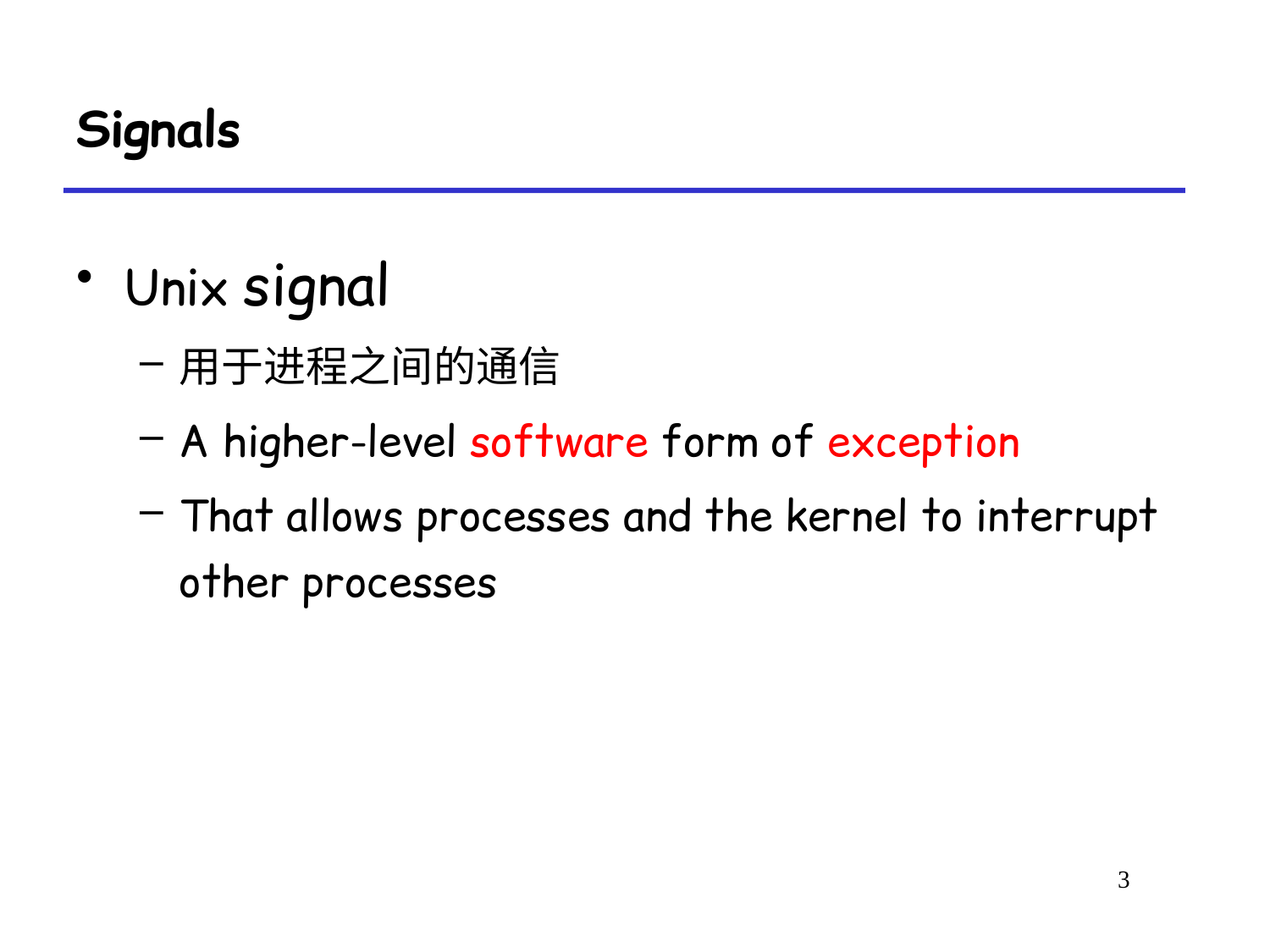

# Signals
Unix signal
用于进程之间的通信
A higher-level software form of exception
That allows processes and the kernel to interrupt other processes
3